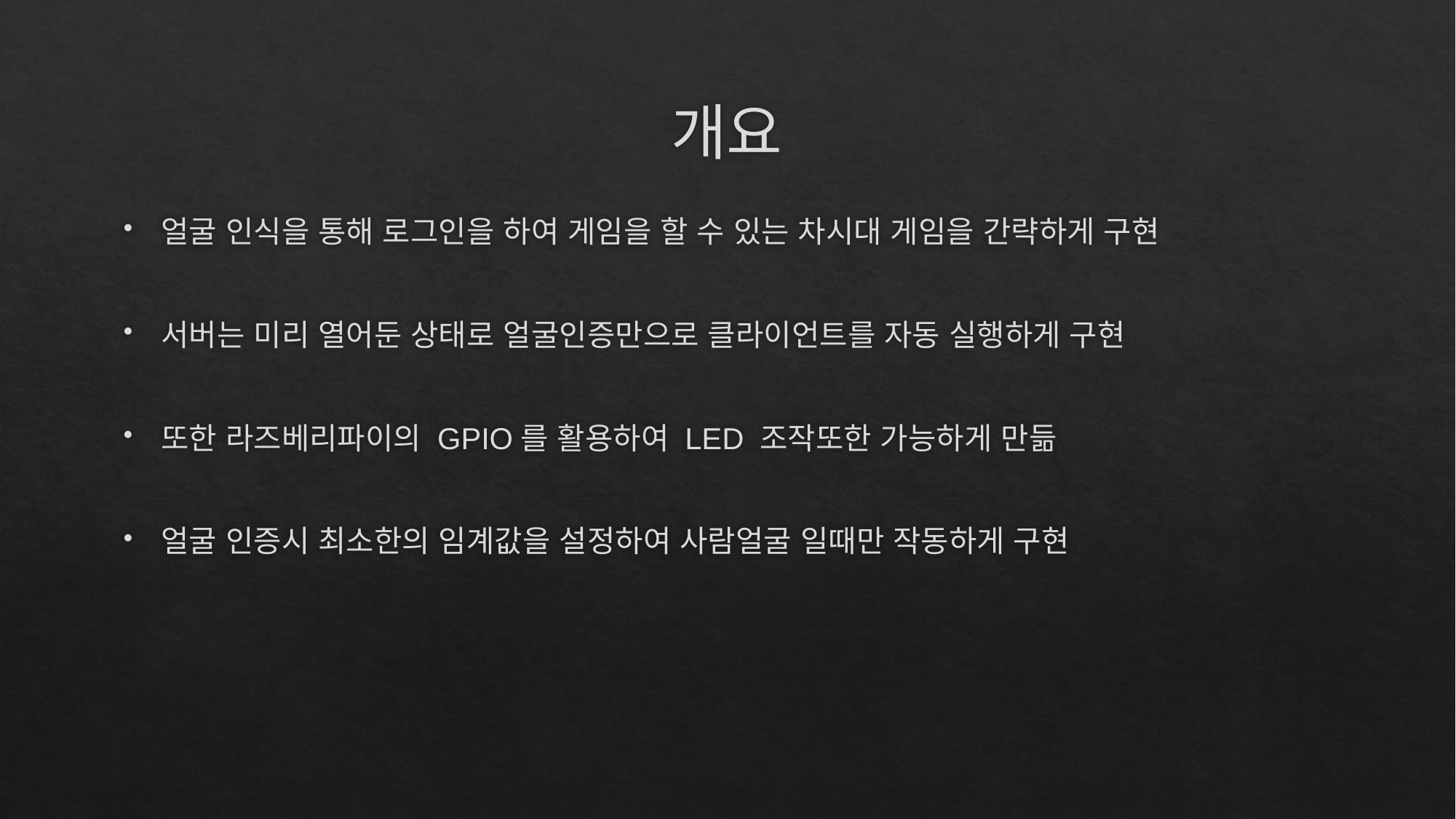

# 개요
얼굴 인식을 통해 로그인을 하여 게임을 할 수 있는 차시대 게임을 간략하게 구현

서버는 미리 열어둔 상태로 얼굴인증만으로 클라이언트를 자동 실행하게 구현

또한 라즈베리파이의 GPIO를 활용하여 LED 조작또한 가능하게 만듦

얼굴 인증시 최소한의 임계값을 설정하여 사람얼굴 일때만 작동하게 구현